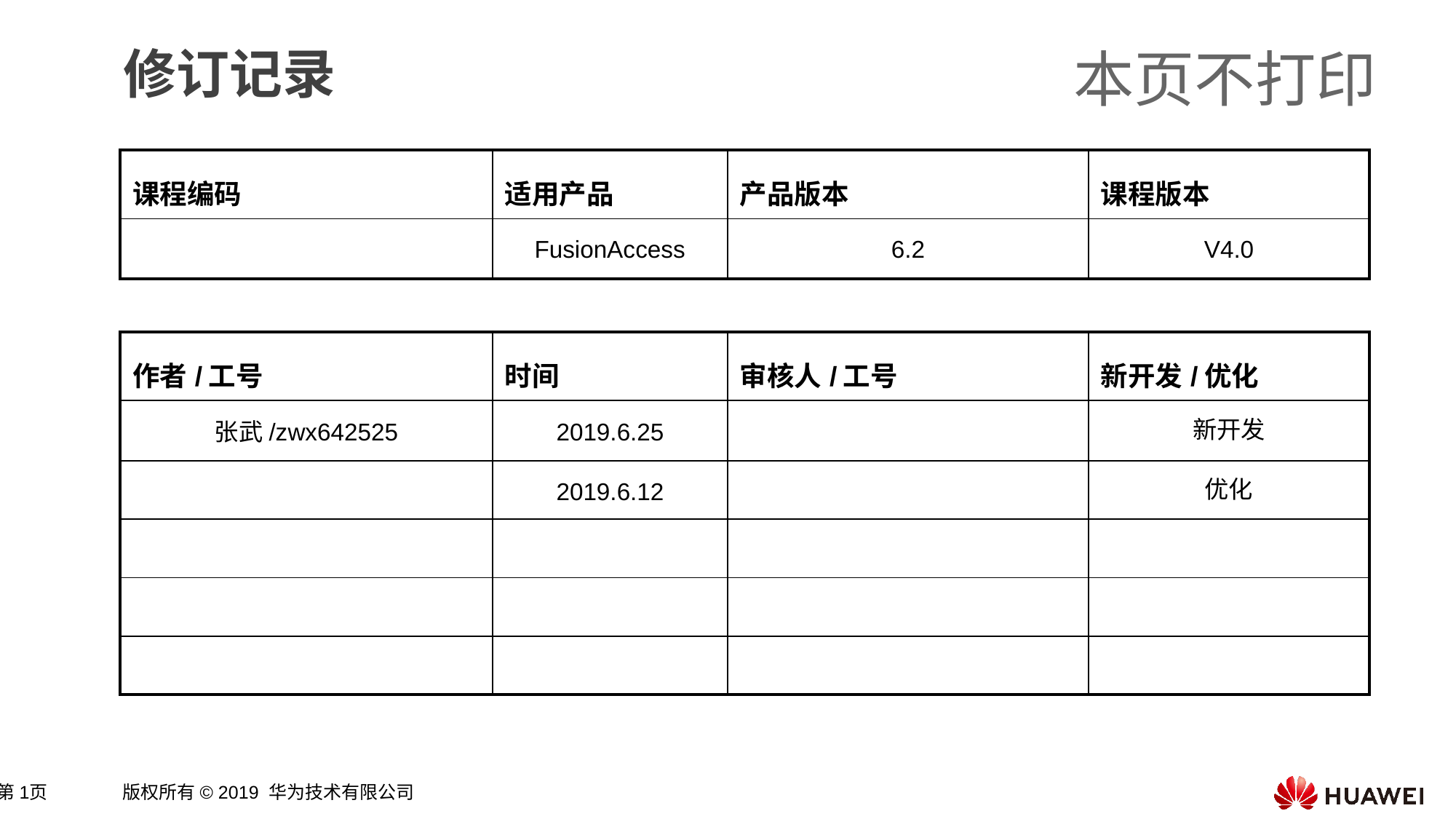

FusionAccess
6.2
V4.0
新开发
张武/zwx642525
2019.6.25

优化

2019.6.12